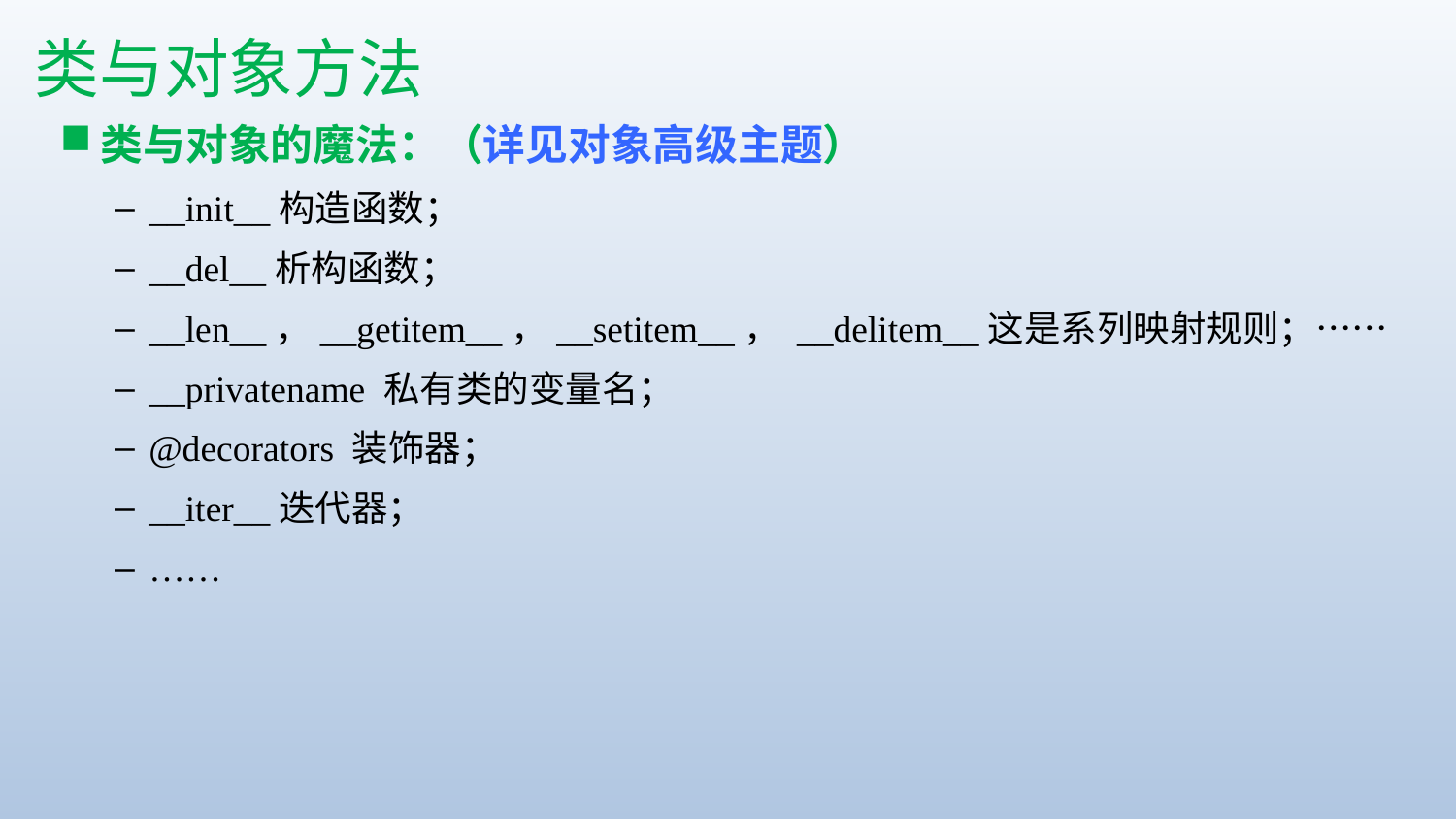

类与对象方法
类与对象的魔法：（详见对象高级主题）
__init__构造函数；
__del__析构函数；
__len__，__getitem__，__setitem__， __delitem__这是系列映射规则；……
__privatename 私有类的变量名；
@decorators 装饰器；
__iter__迭代器；
……